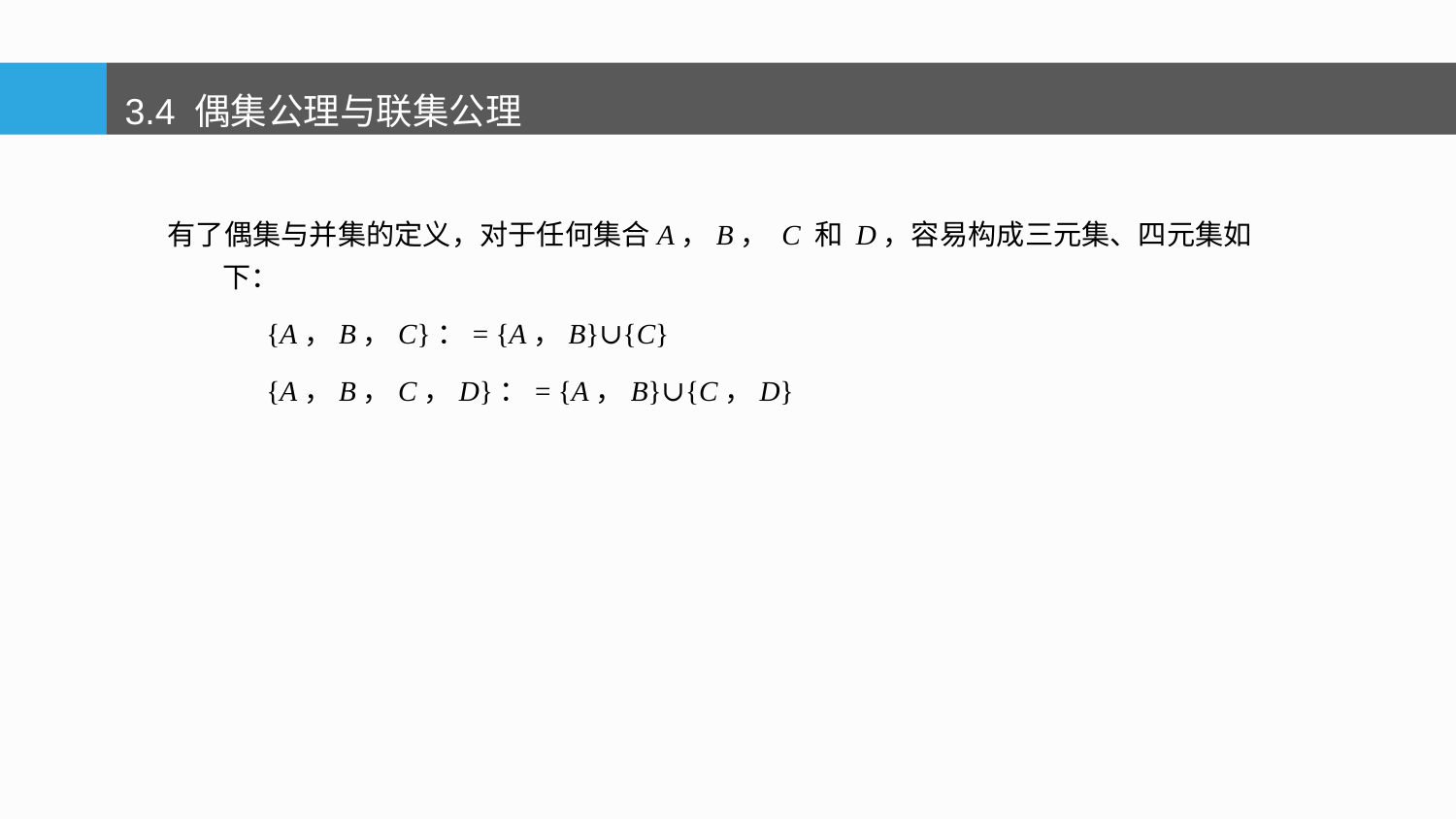

3.4 偶集公理与联集公理

有了偶集与并集的定义，对于任何集合A，B， C 和 D，容易构成三元集、四元集如下：
              {A，B，C}：= {A，B}∪{C}
              {A，B，C，D}：= {A，B}∪{C，D}